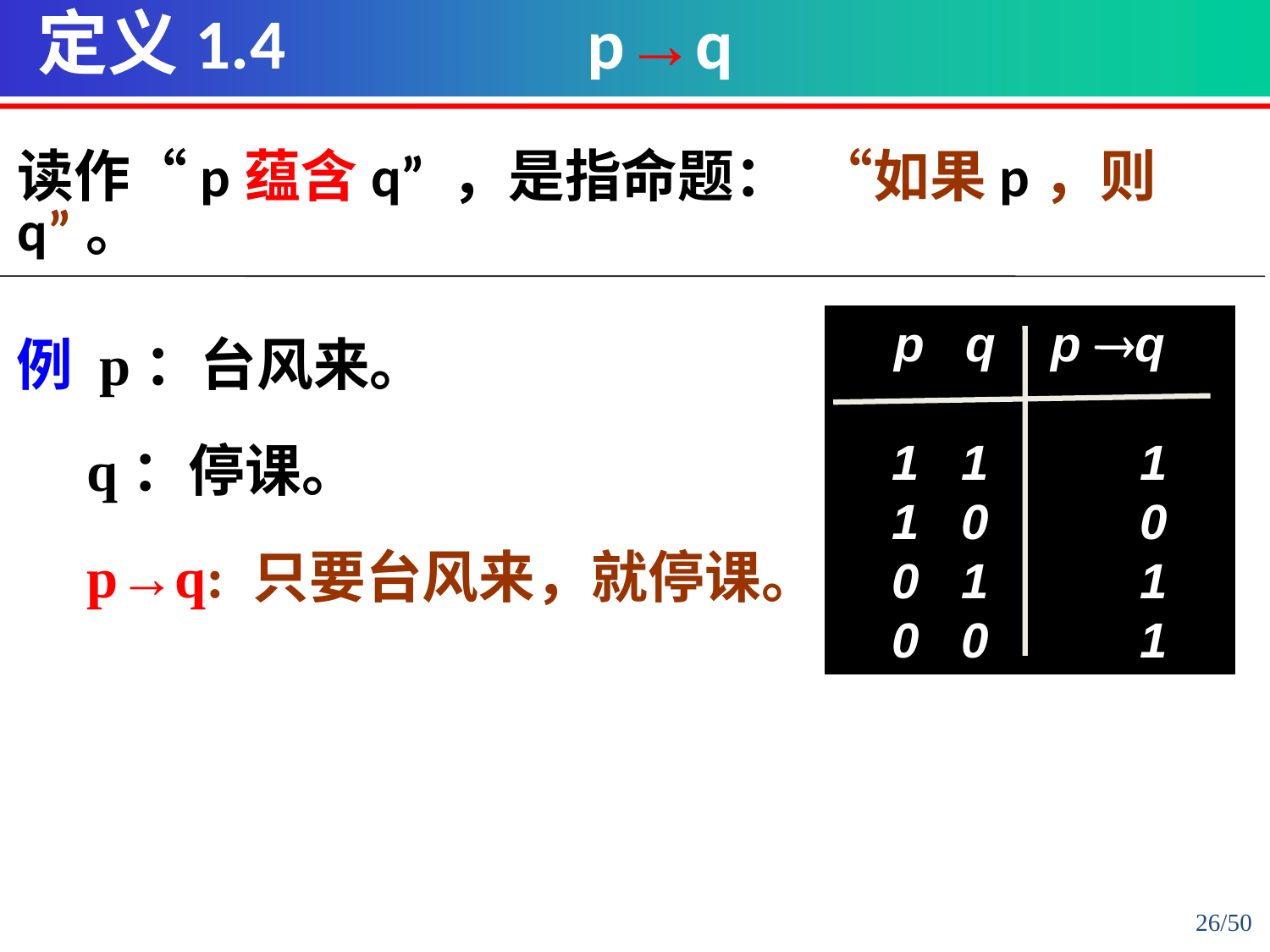

定义1.4                   p→q
读作“p蕴含q” ，是指命题：  “如果p，则q”。

例 p：台风来。
     q：停课。
     p→q: 只要台风来，就停课。
p   q    p →q

1   1           1
1   0           0
0   1           1
0   0           1

26/50